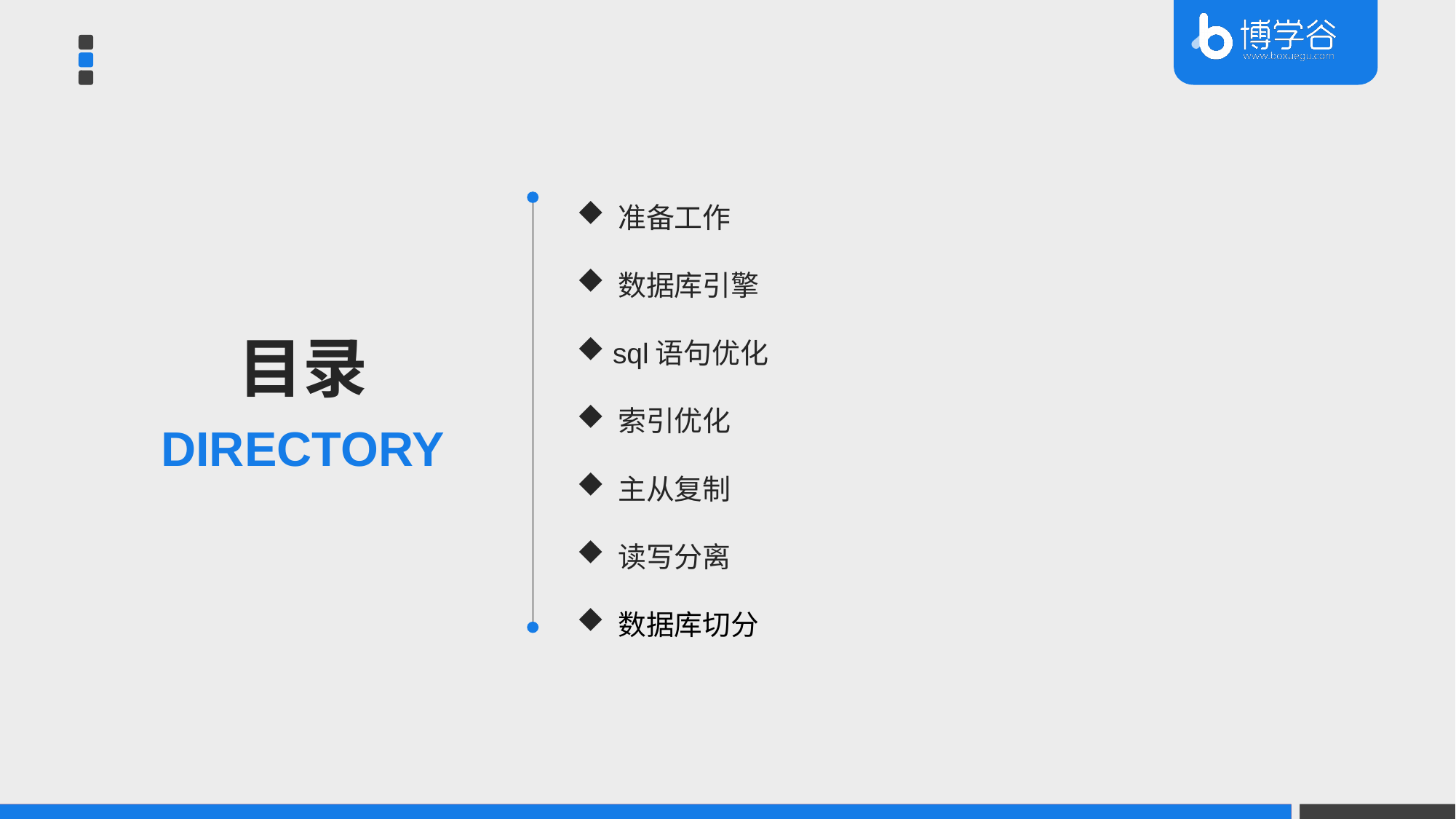

准备工作
 数据库引擎
 sql语句优化
 索引优化
 主从复制
 读写分离
 数据库切分

目录
DIRECTORY